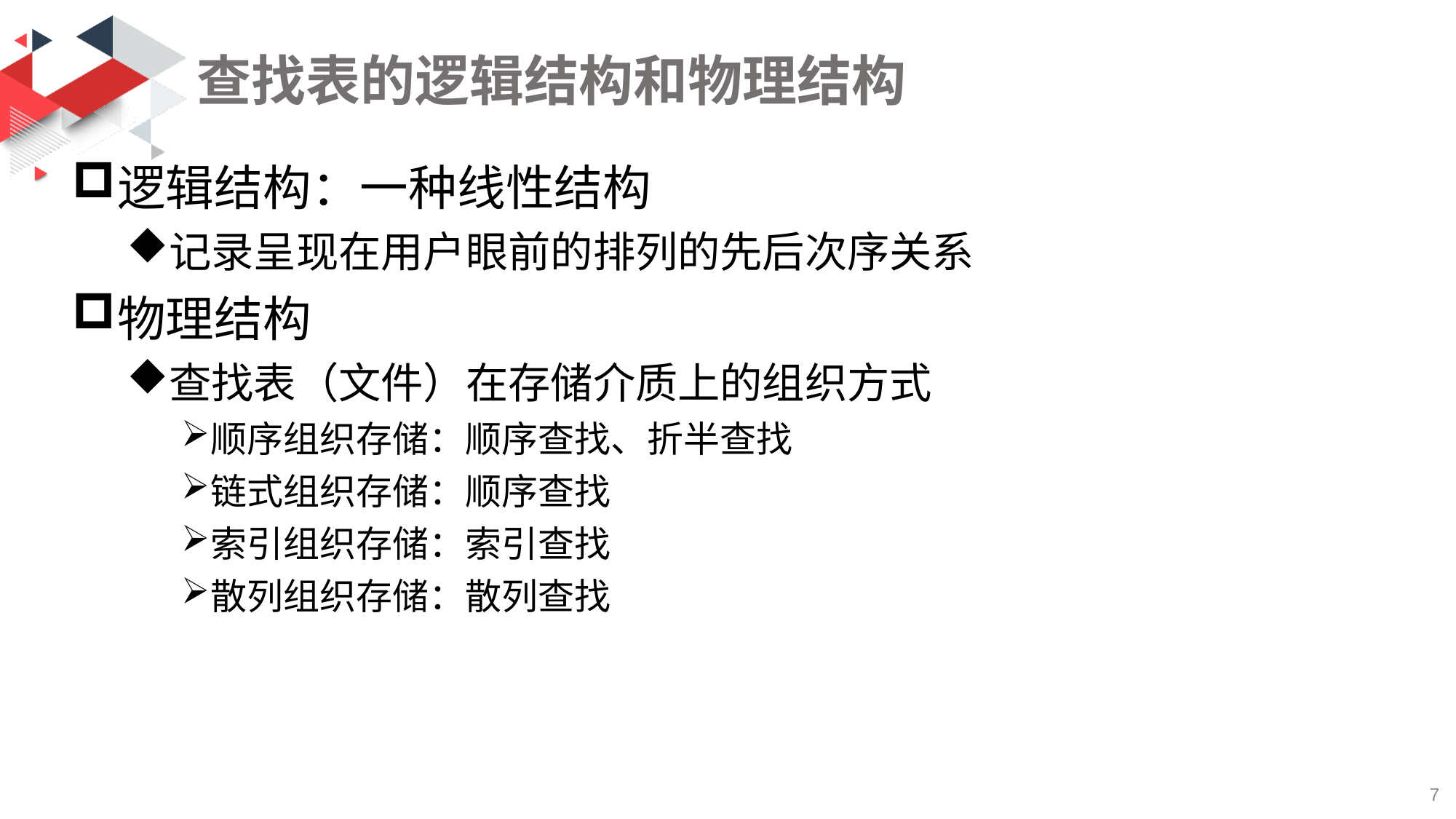

# 查找表的逻辑结构和物理结构
逻辑结构：一种线性结构
记录呈现在用户眼前的排列的先后次序关系
物理结构
查找表（文件）在存储介质上的组织方式
顺序组织存储：顺序查找、折半查找
链式组织存储：顺序查找
索引组织存储：索引查找
散列组织存储：散列查找
7